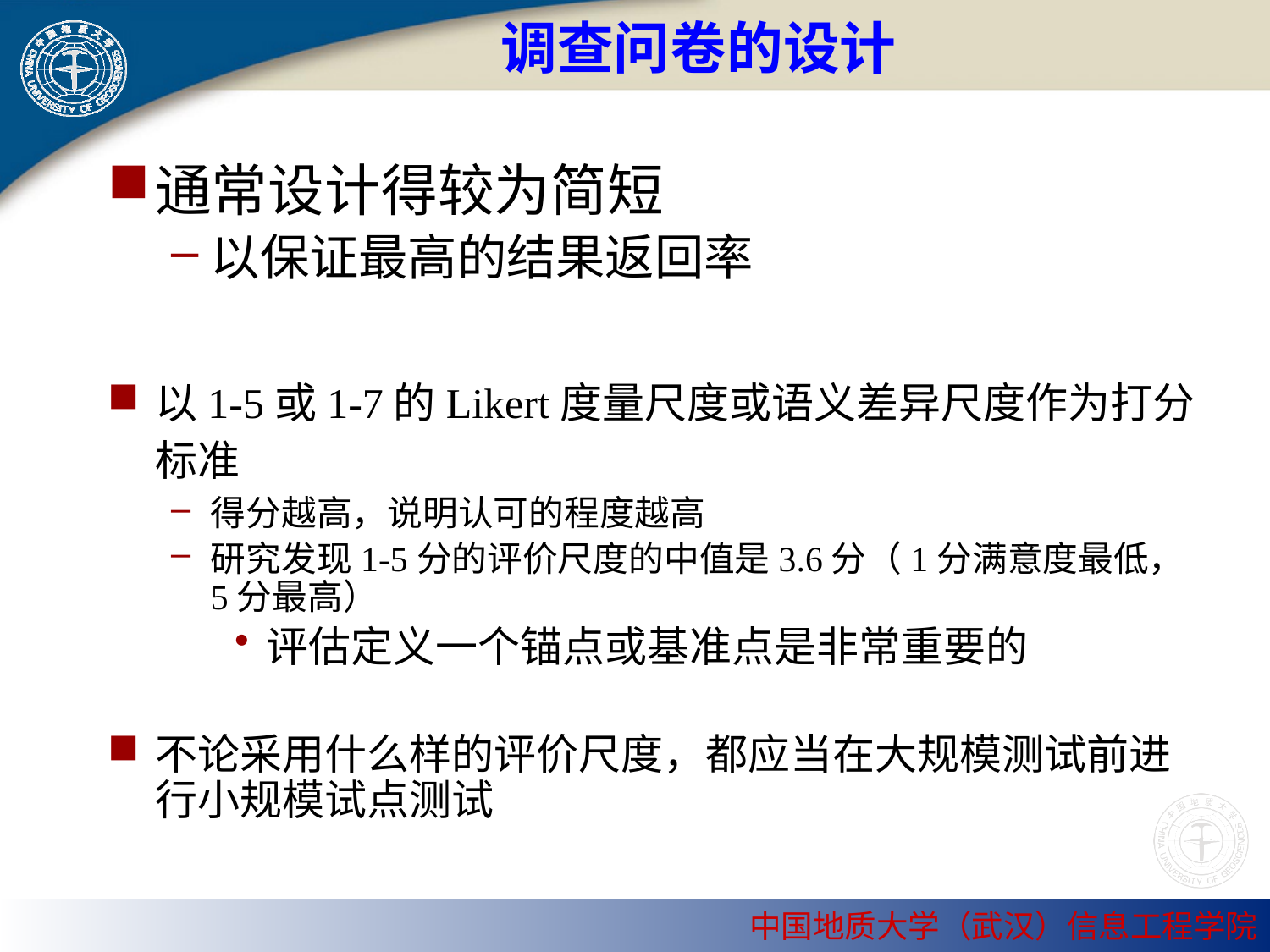

# 调查问卷的设计
通常设计得较为简短
以保证最高的结果返回率

以1-5或1-7的Likert度量尺度或语义差异尺度作为打分标准
得分越高，说明认可的程度越高
研究发现1-5分的评价尺度的中值是3.6分（1分满意度最低，5分最高）
评估定义一个锚点或基准点是非常重要的

不论采用什么样的评价尺度，都应当在大规模测试前进行小规模试点测试